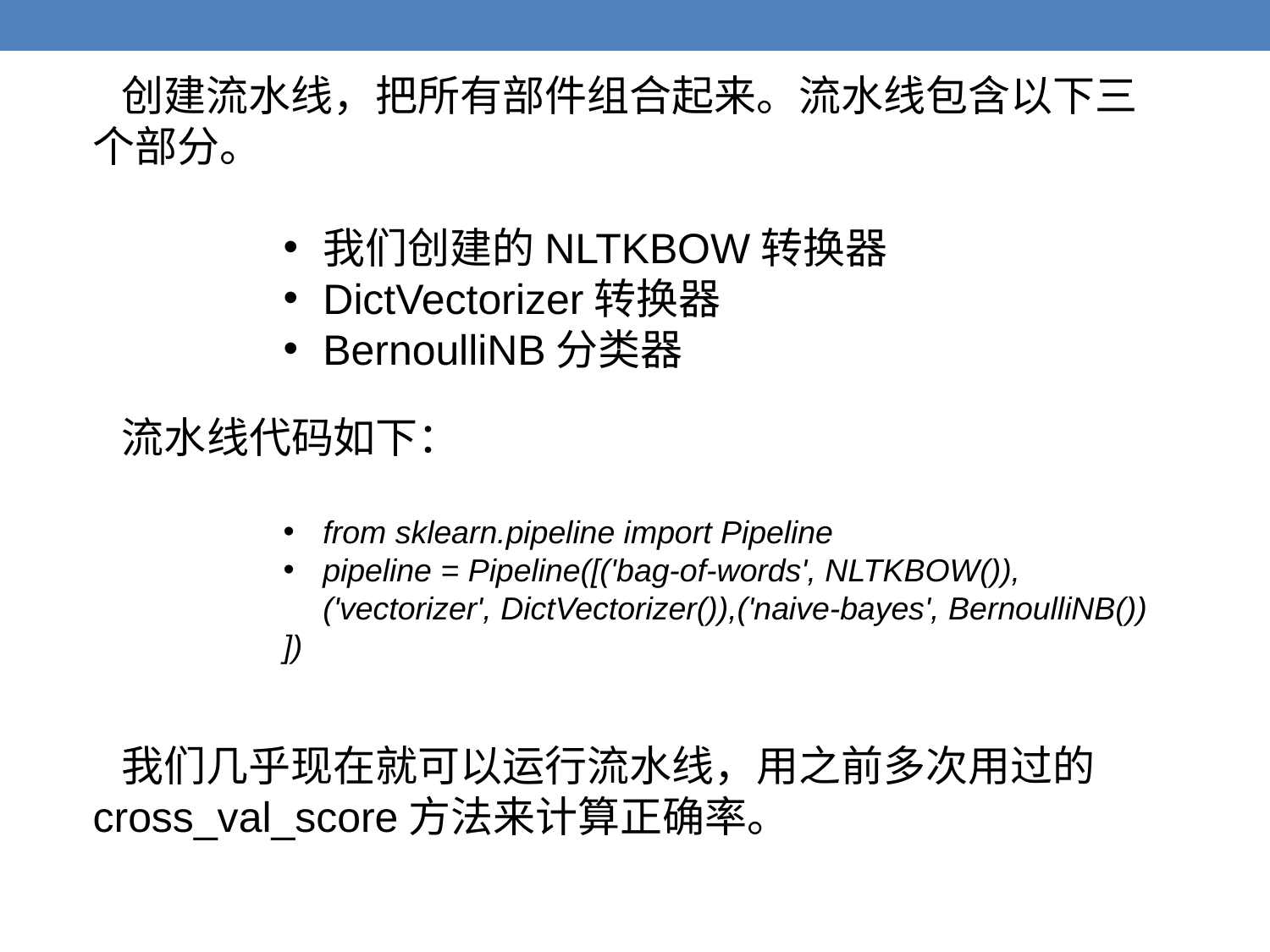

创建流水线，把所有部件组合起来。流水线包含以下三个部分。

我们创建的NLTKBOW转换器
DictVectorizer转换器
BernoulliNB分类器
  流水线代码如下：

from sklearn.pipeline import Pipeline
pipeline = Pipeline([('bag-of-words', NLTKBOW()),('vectorizer', DictVectorizer()),('naive-bayes', BernoulliNB())
	])
  我们几乎现在就可以运行流水线，用之前多次用过的cross_val_score方法来计算正确率。